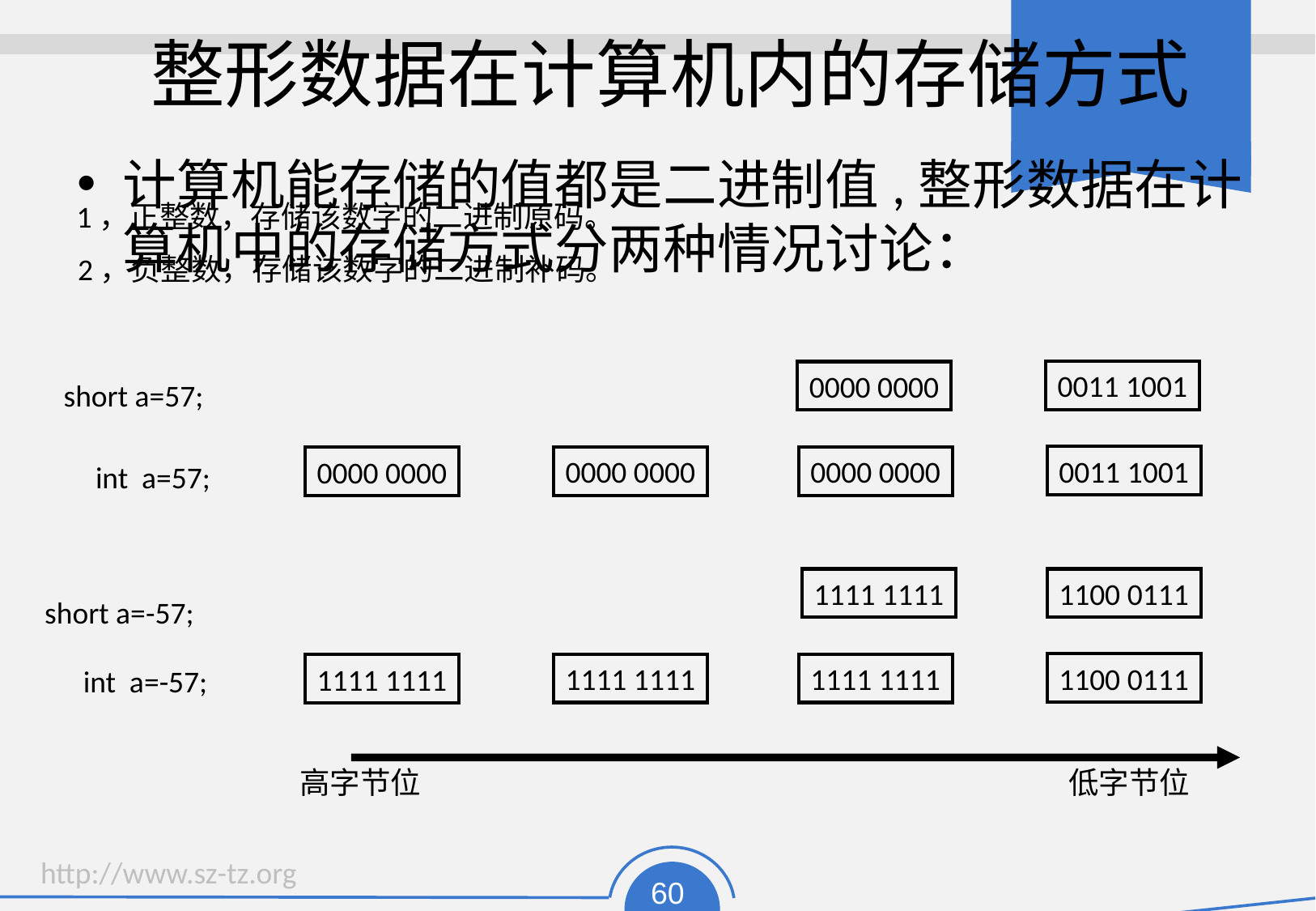

# 整形数据在计算机内的存储方式
计算机能存储的值都是二进制值,整形数据在计算机中的存储方式分两种情况讨论：
1，正整数，存储该数字的二进制原码。
2，负整数，存储该数字的二进制补码。
0011 1001
0000 0000
short a=57;
0011 1001
0000 0000
0000 0000
0000 0000
int  a=57;
1111 1111
1100 0111
short a=-57;
1100 0111
1111 1111
1111 1111
1111 1111
int  a=-57;
高字节位

低字节位